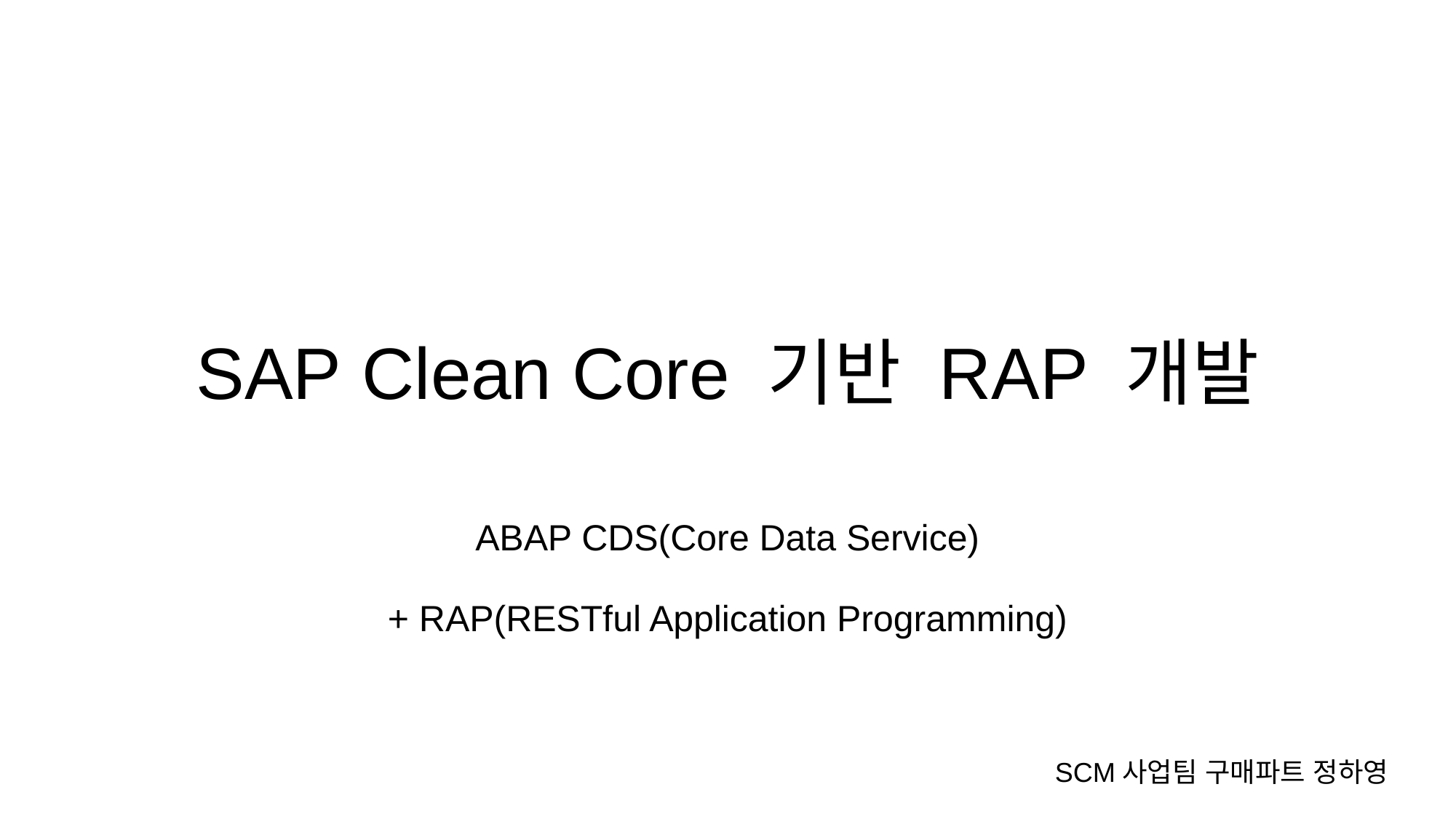

# SAP Clean Core 기반 RAP 개발
ABAP CDS(Core Data Service)
+ RAP(RESTful Application Programming)
SCM사업팀 구매파트 정하영